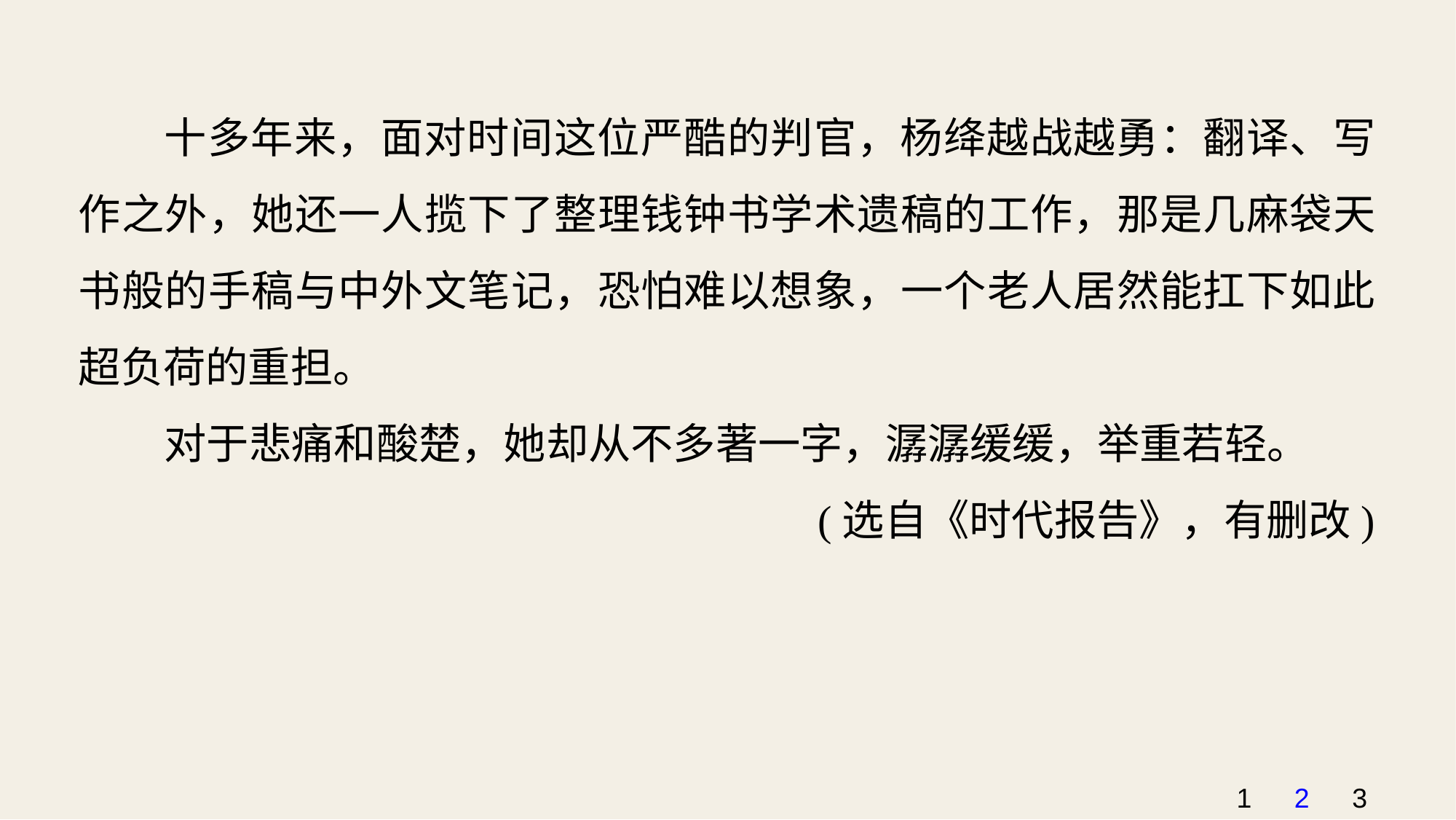

十多年来，面对时间这位严酷的判官，杨绛越战越勇：翻译、写作之外，她还一人揽下了整理钱钟书学术遗稿的工作，那是几麻袋天书般的手稿与中外文笔记，恐怕难以想象，一个老人居然能扛下如此超负荷的重担。
对于悲痛和酸楚，她却从不多著一字，潺潺缓缓，举重若轻。
(选自《时代报告》，有删改)
1
2
3